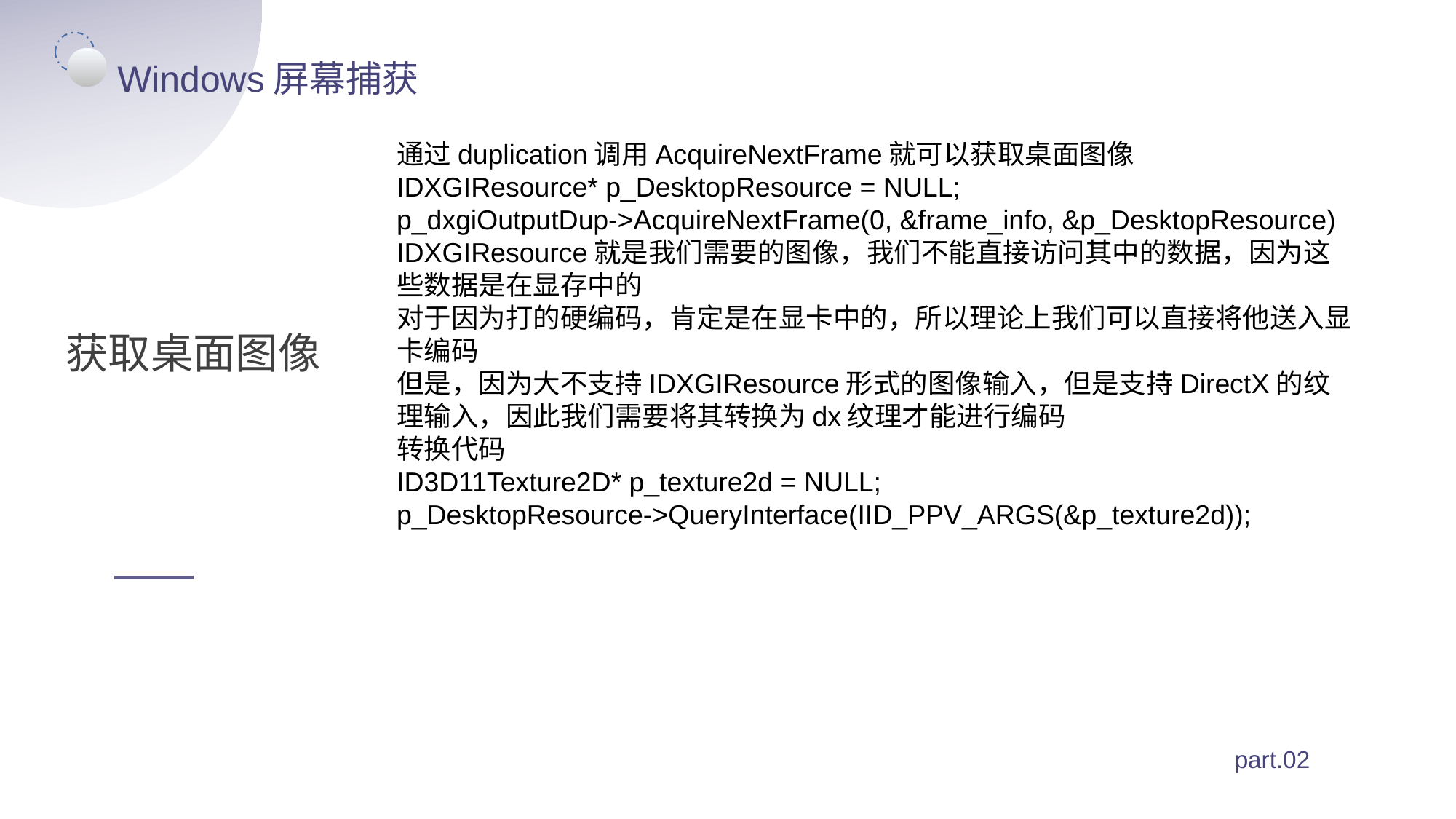

Windows屏幕捕获

通过duplication调用AcquireNextFrame就可以获取桌面图像
IDXGIResource* p_DesktopResource = NULL;
p_dxgiOutputDup->AcquireNextFrame(0, &frame_info, &p_DesktopResource)
IDXGIResource就是我们需要的图像，我们不能直接访问其中的数据，因为这些数据是在显存中的
对于因为打的硬编码，肯定是在显卡中的，所以理论上我们可以直接将他送入显卡编码
但是，因为大不支持IDXGIResource形式的图像输入，但是支持DirectX的纹理输入，因此我们需要将其转换为dx纹理才能进行编码
转换代码
ID3D11Texture2D* p_texture2d = NULL;
p_DesktopResource->QueryInterface(IID_PPV_ARGS(&p_texture2d));
获取桌面图像
part.02